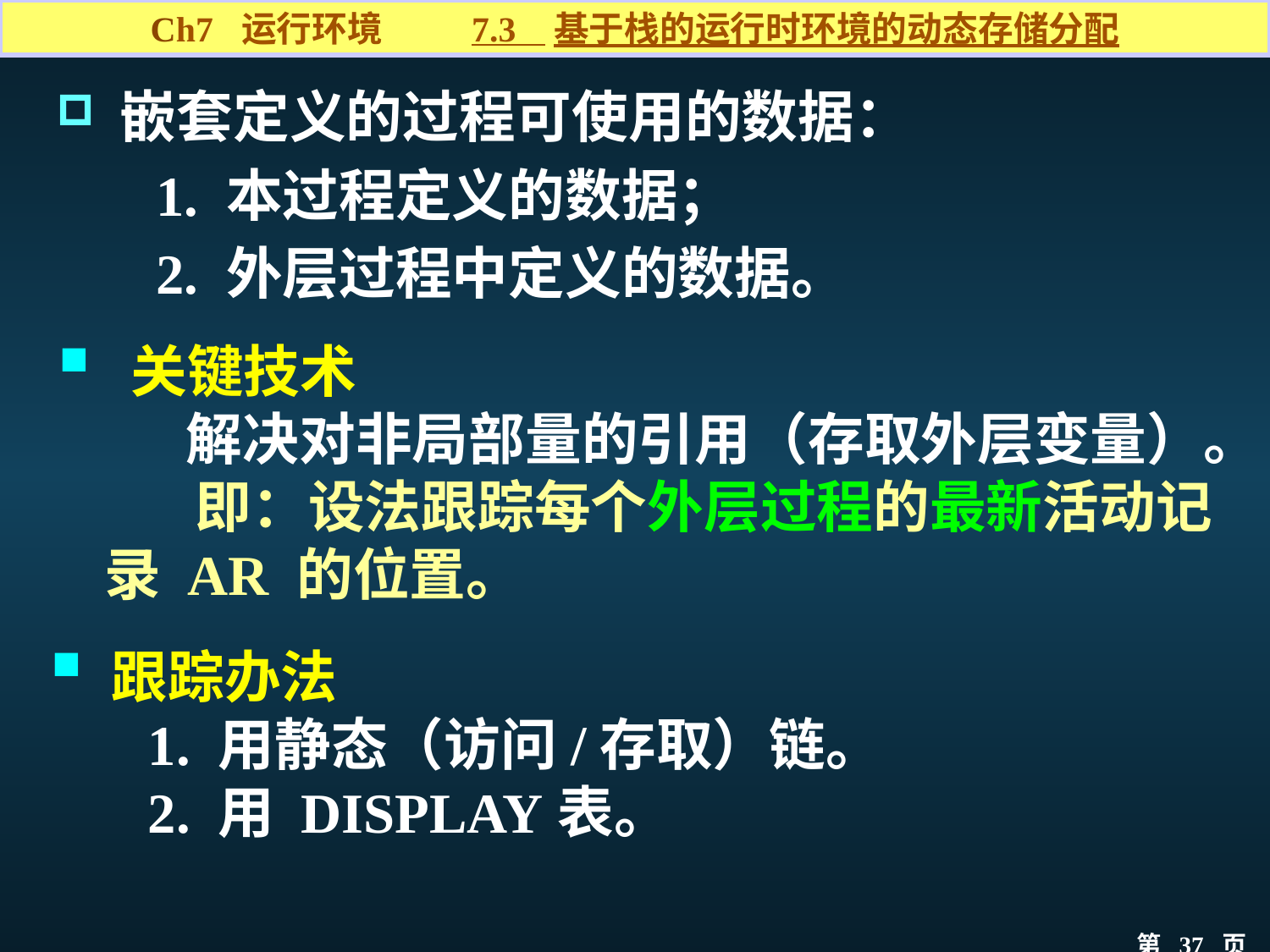

Ch7  运行环境          7.3   基于栈的运行时环境的动态存储分配
嵌套定义的过程可使用的数据：
       1. 本过程定义的数据；
       2. 外层过程中定义的数据。
 关键技术
         解决对非局部量的引用（存取外层变量）。
	      即：设法跟踪每个外层过程的最新活动记录 AR 的位置。
 跟踪办法
       1. 用静态（访问/存取）链。
       2. 用 DISPLAY表。